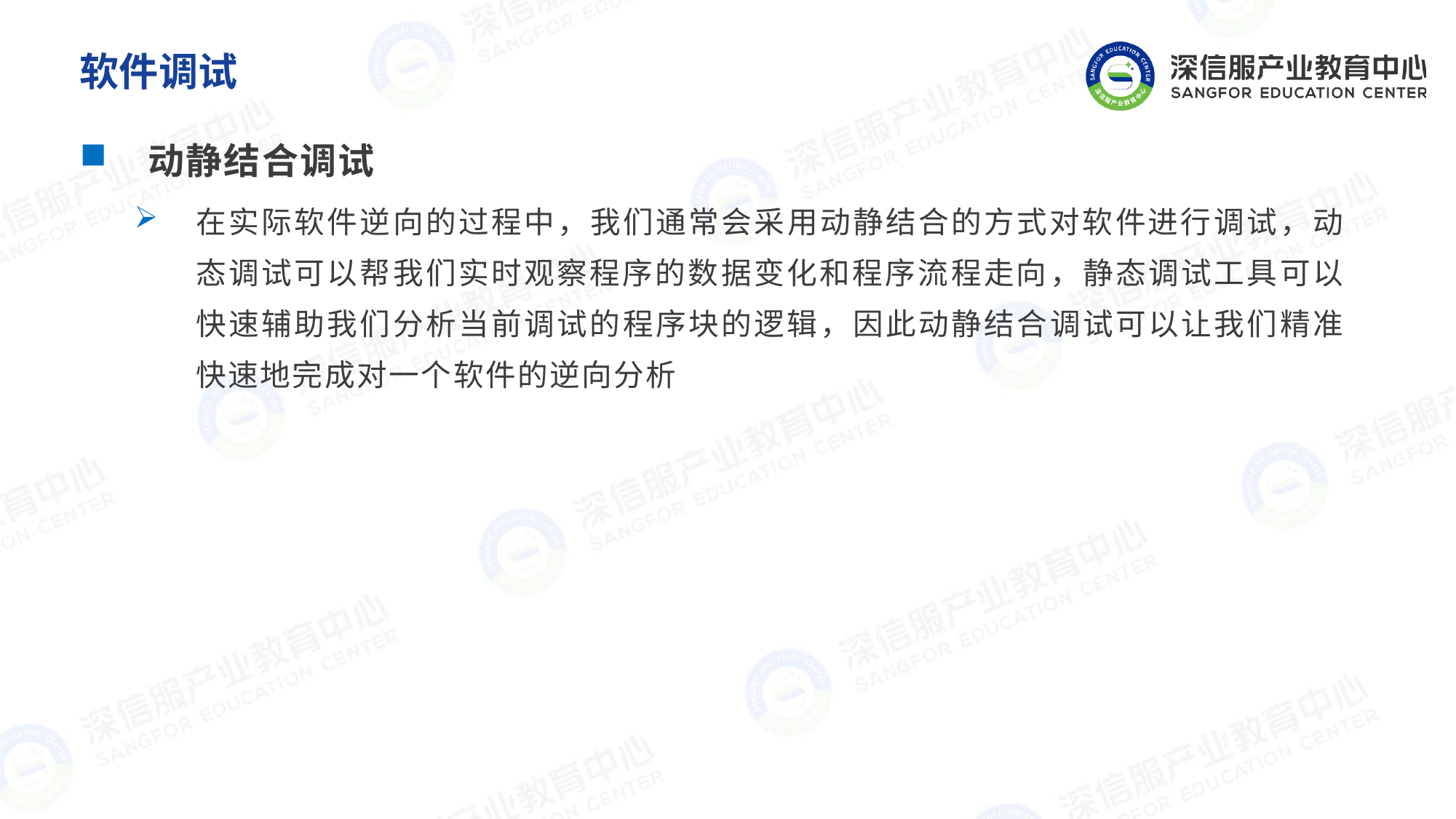

# 软件调试
动静结合调试
在实际软件逆向的过程中，我们通常会采用动静结合的方式对软件进行调试，动 态调试可以帮我们实时观察程序的数据变化和程序流程走向，静态调试工具可以 快速辅助我们分析当前调试的程序块的逻辑，因此动静结合调试可以让我们精准 快速地完成对一个软件的逆向分析